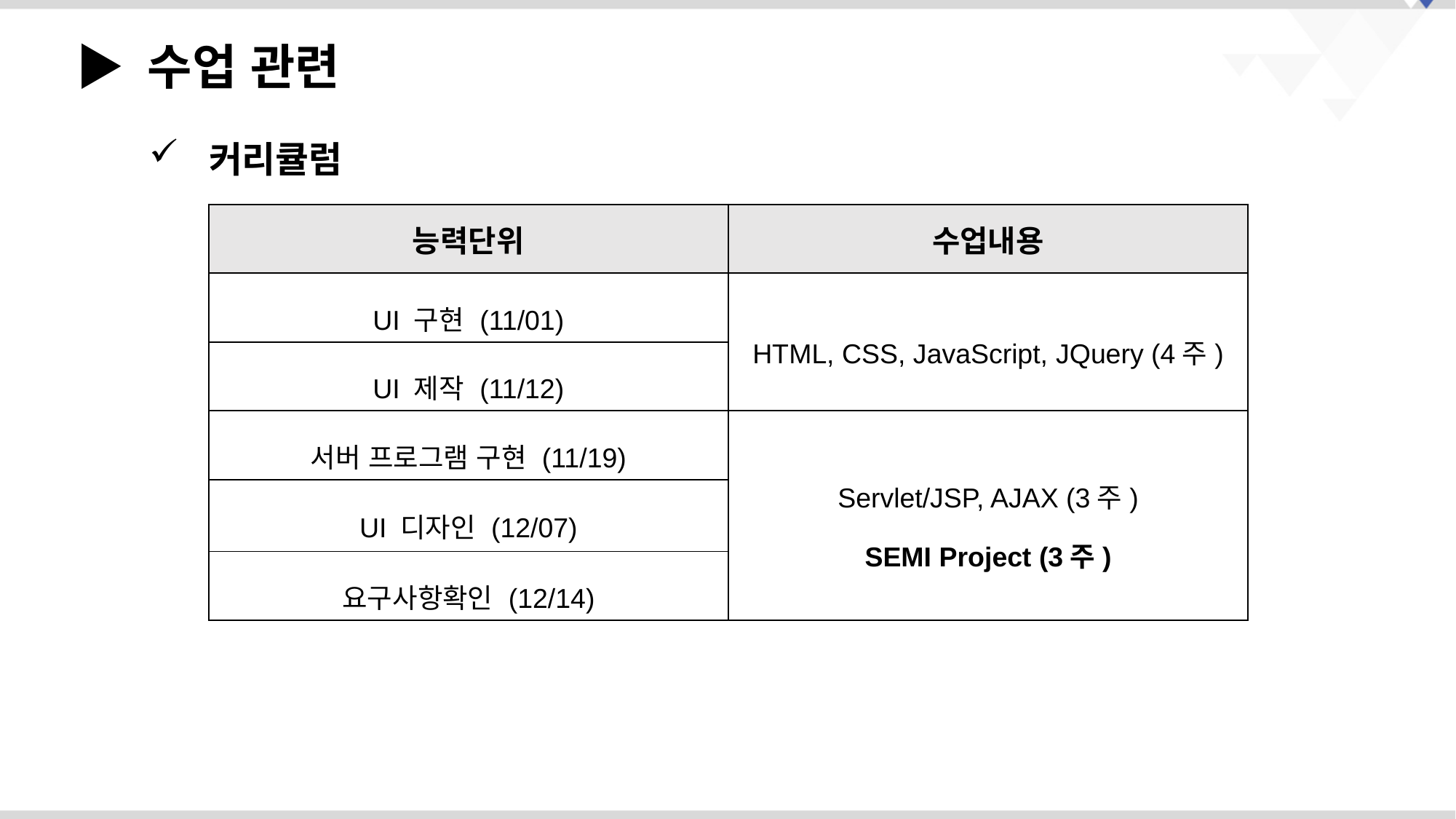

▶ 수업 관련
 커리큘럼
| 능력단위 | 수업내용 |
| --- | --- |
| UI 구현 (11/01) | HTML, CSS, JavaScript, JQuery (4주) |
| UI 제작 (11/12) |  |
| 서버 프로그램 구현 (11/19) | Servlet/JSP, AJAX (3주) SEMI Project (3주) |
| UI 디자인 (12/07) |  |
| 요구사항확인 (12/14) |  |